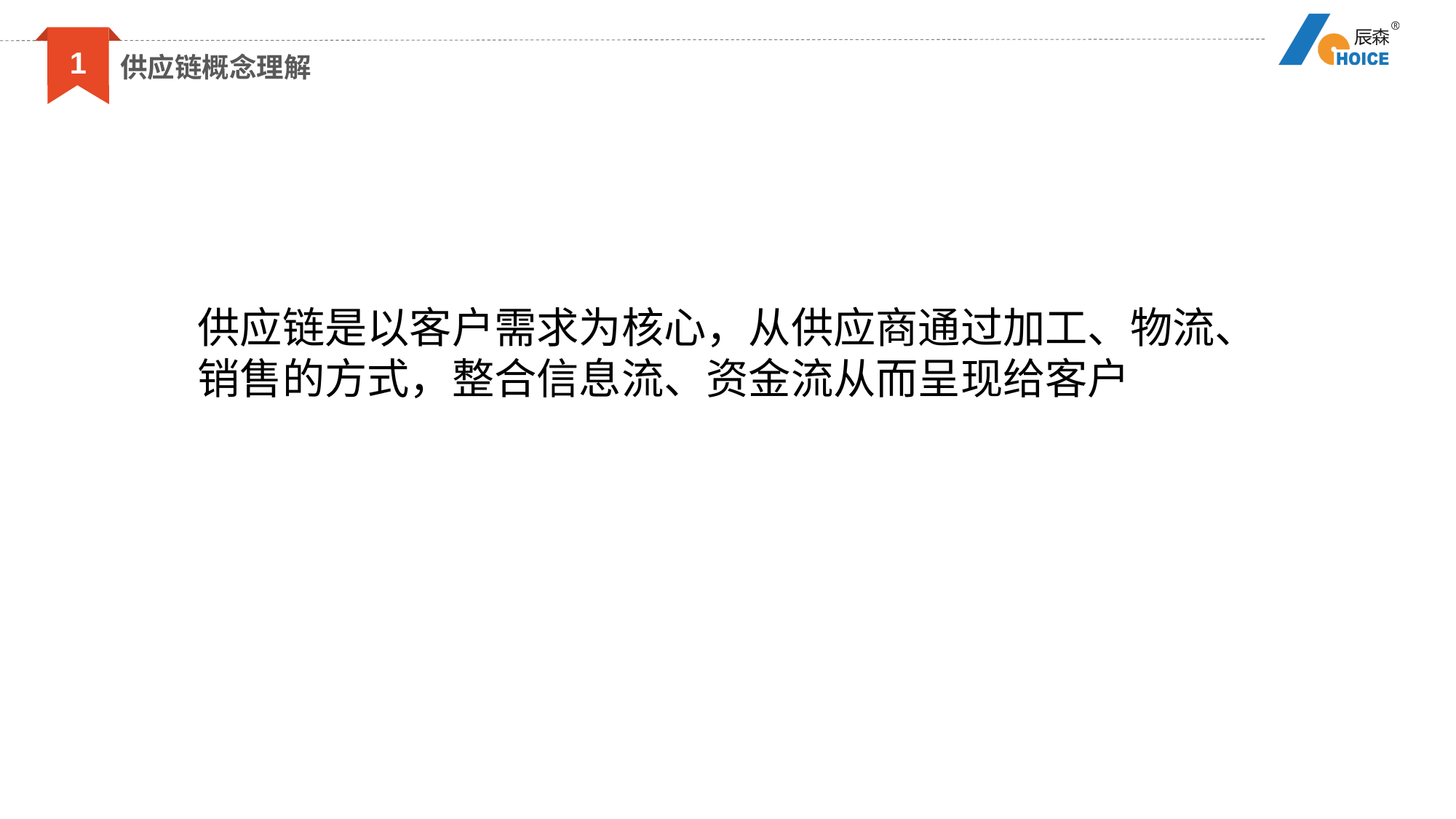

1
供应链概念理解
供应链是以客户需求为核心，从供应商通过加工、物流、销售的方式，整合信息流、资金流从而呈现给客户